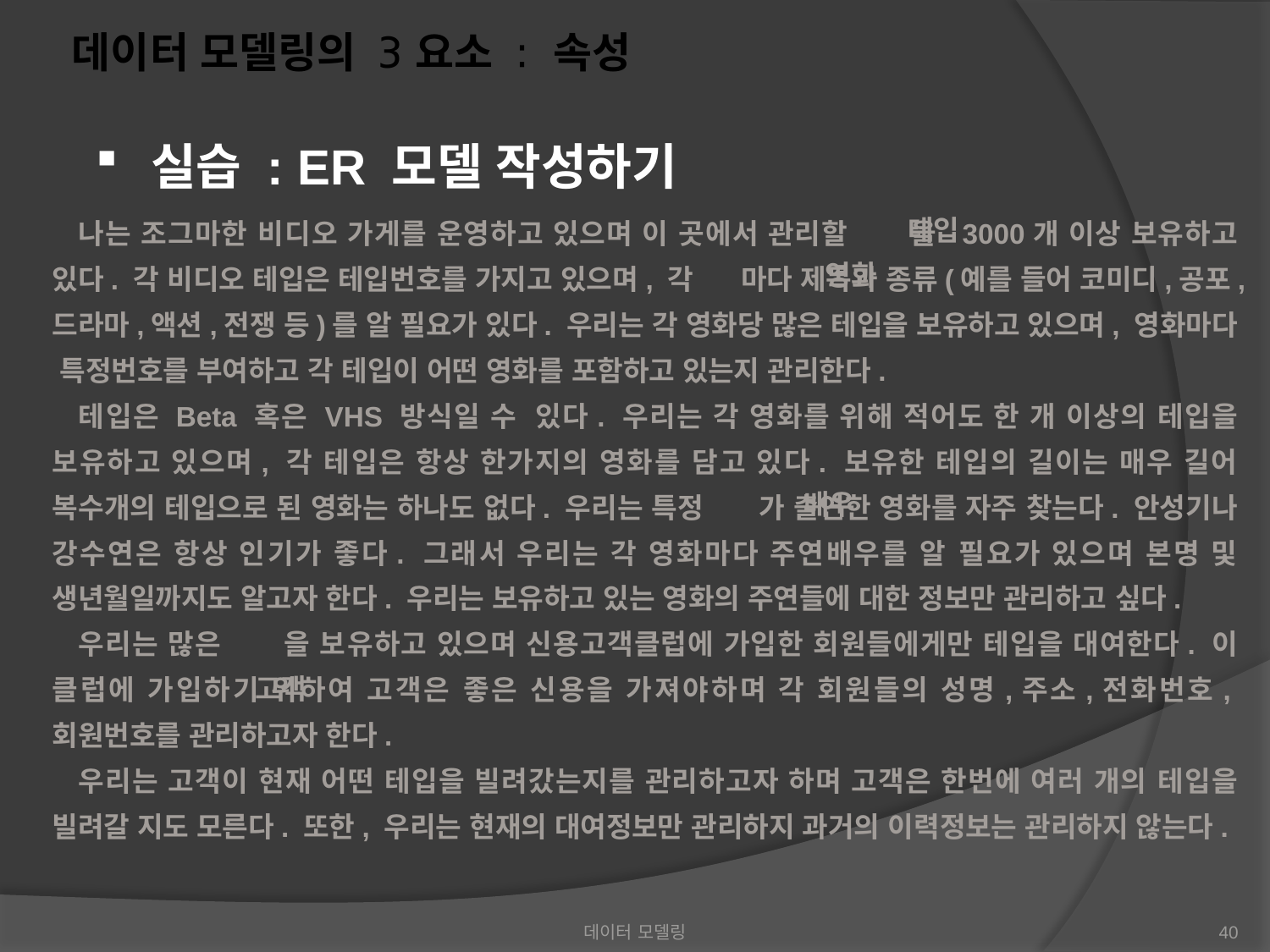

데이터 모델링의 3요소 : 속성
 실습 : ER 모델 작성하기
나는 조그마한 비디오 가게를 운영하고 있으며 이 곳에서 관리할       을  3000개 이상 보유하고 있다. 각 비디오 테입은 테입번호를 가지고 있으며, 각      마다 제목과 종류(예를 들어 코미디,공포,드라마,액션,전쟁 등)를 알 필요가 있다. 우리는 각 영화당 많은 테입을 보유하고 있으며, 영화마다  특정번호를 부여하고 각 테입이 어떤 영화를 포함하고 있는지 관리한다.
테입은 Beta 혹은 VHS 방식일 수  있다. 우리는 각 영화를 위해 적어도 한 개 이상의 테입을 보유하고 있으며, 각 테입은 항상 한가지의 영화를 담고 있다. 보유한 테입의 길이는 매우 길어 복수개의 테입으로 된 영화는 하나도 없다. 우리는 특정       가 출연한 영화를 자주 찾는다. 안성기나 강수연은 항상 인기가 좋다. 그래서 우리는 각 영화마다 주연배우를 알 필요가 있으며 본명 및 생년월일까지도 알고자 한다. 우리는 보유하고 있는 영화의 주연들에 대한 정보만 관리하고 싶다.
우리는 많은       을 보유하고 있으며 신용고객클럽에 가입한 회원들에게만 테입을 대여한다. 이 클럽에 가입하기 위하여 고객은 좋은 신용을 가져야하며 각 회원들의 성명,주소,전화번호,회원번호를 관리하고자 한다.
우리는 고객이 현재 어떤 테입을 빌려갔는지를 관리하고자 하며 고객은 한번에 여러 개의 테입을 빌려갈 지도 모른다. 또한, 우리는 현재의 대여정보만 관리하지 과거의 이력정보는 관리하지 않는다.
테입
영화
배우
고객
데이터 모델링
40